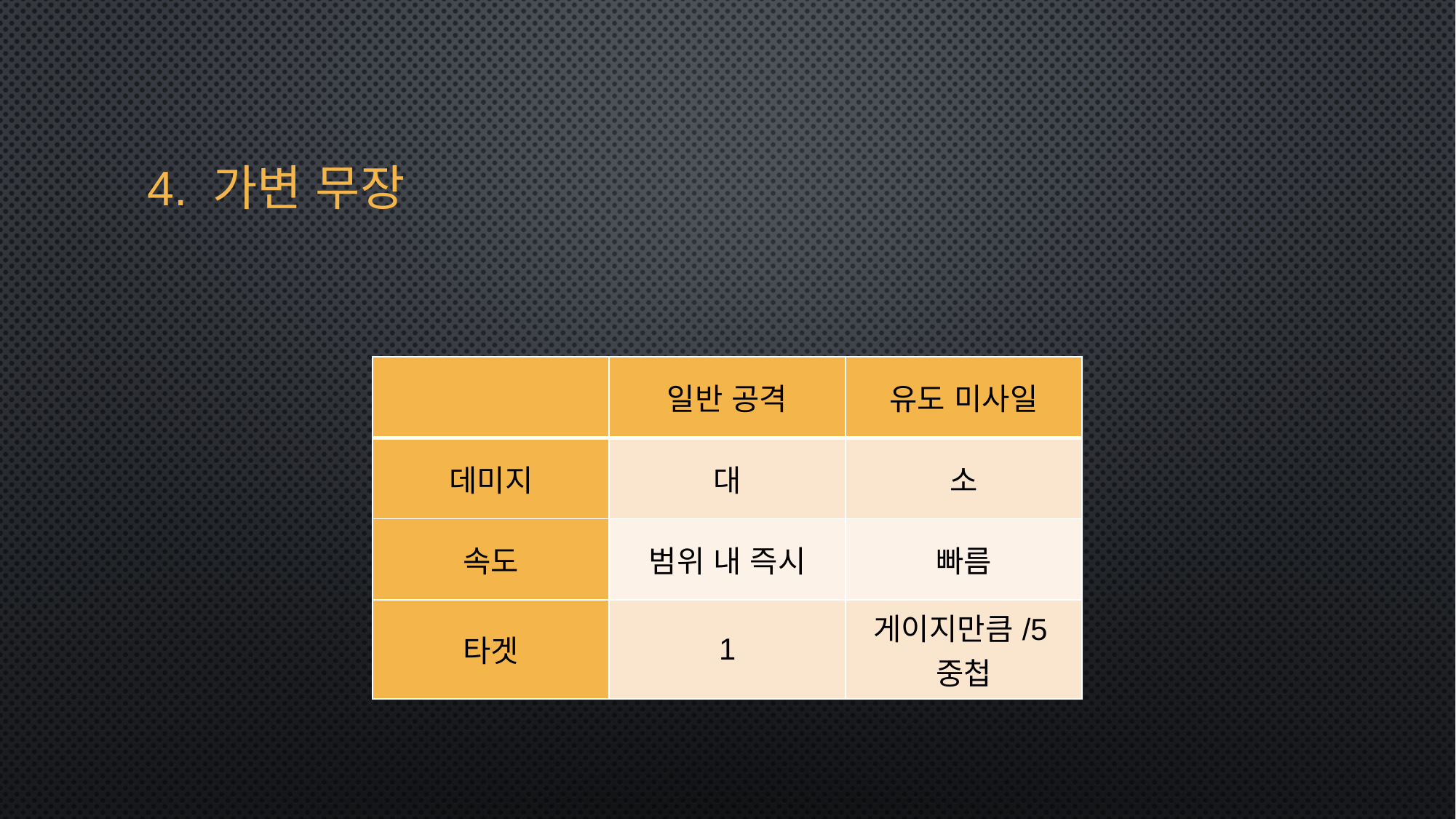

# 4. 가변 무장
|  | 일반 공격 | 유도 미사일 |
| --- | --- | --- |
| 데미지 | 대 | 소 |
| 속도 | 범위 내 즉시 | 빠름 |
| 타겟 | 1 | 게이지만큼/5중첩 |